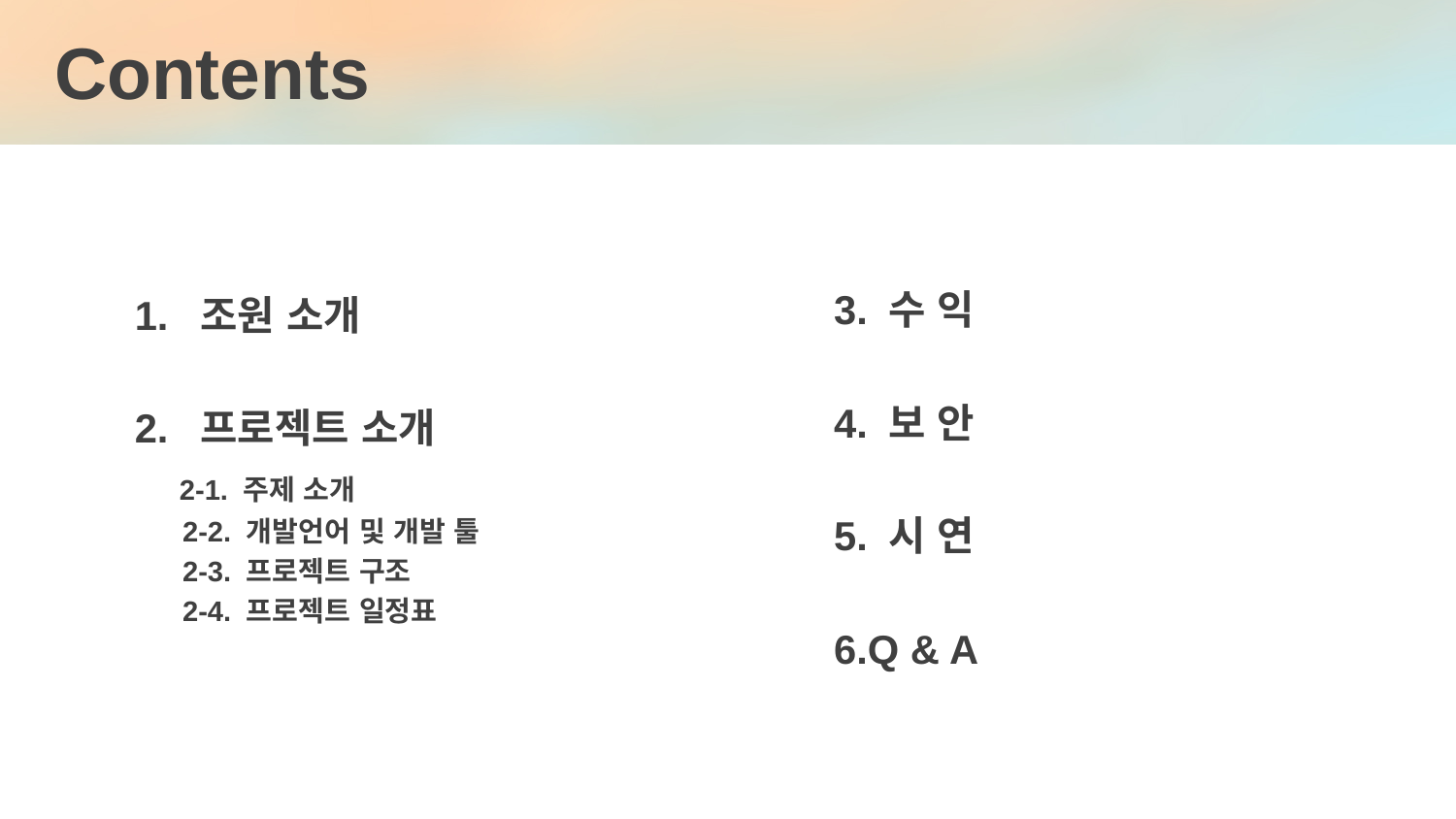

# Contents
1.  조원 소개

2.  프로젝트 소개
    2-1. 주제 소개
      2-2. 개발언어 및 개발 툴
      2-3. 프로젝트 구조
      2-4. 프로젝트 일정표

3. 수 익

4. 보 안

5. 시 연

6.Q & A